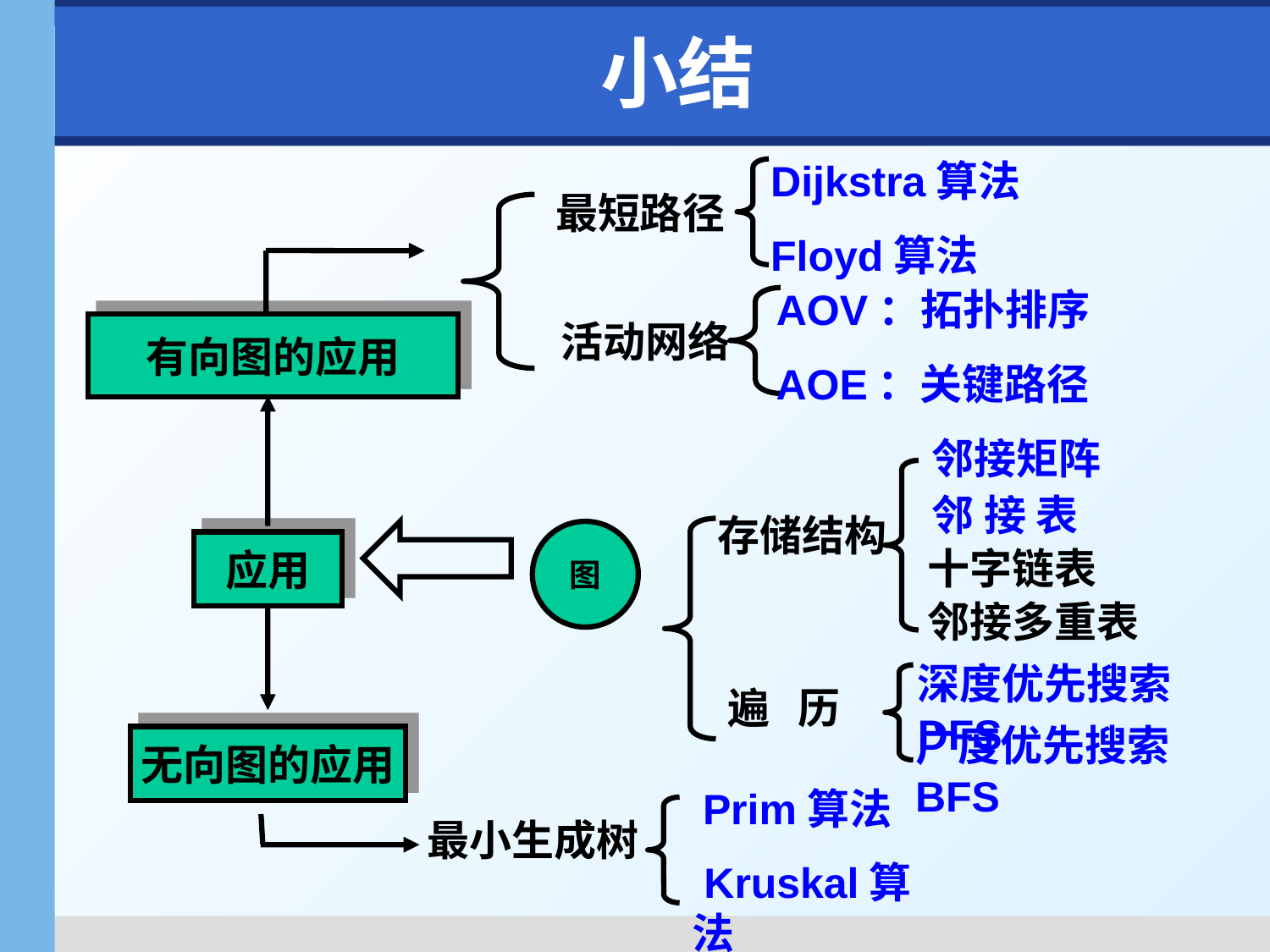

# 小结
Dijkstra算法

Floyd算法
最短路径

AOV：拓扑排序

AOE：关键路径
活动网络
有向图的应用

邻接矩阵

邻 接 表
存储结构

应用
图
十字链表

邻接多重表
深度优先搜索DFS

遍   历
广度优先搜索BFS
无向图的应用
Prim算法

 Kruskal算法
最小生成树